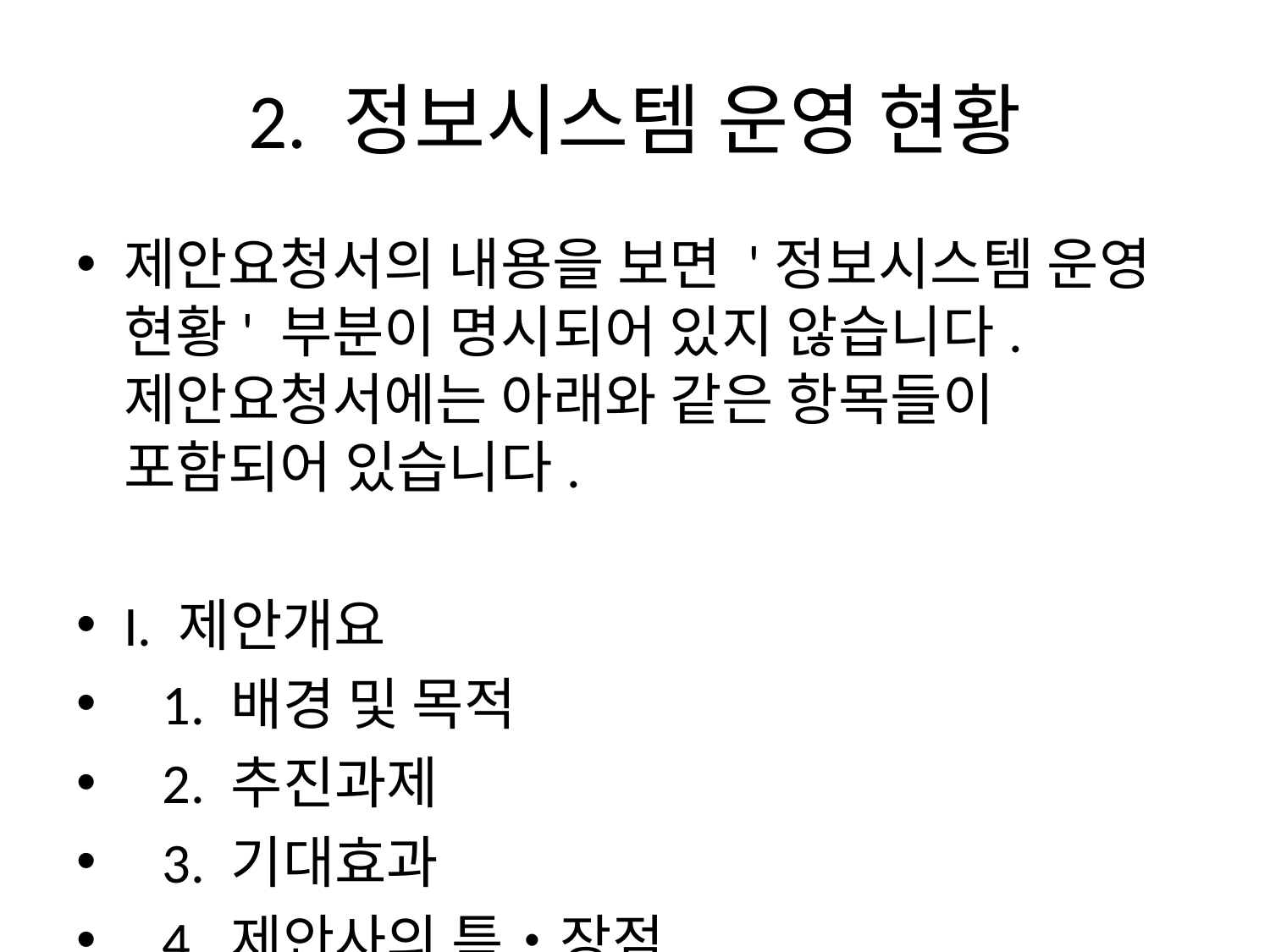

# 2. 정보시스템 운영 현황
제안요청서의 내용을 보면 '정보시스템 운영 현황' 부분이 명시되어 있지 않습니다. 제안요청서에는 아래와 같은 항목들이 포함되어 있습니다.

I. 제안개요
   1. 배경 및 목적
   2. 추진과제
   3. 기대효과
   4. 제안사의 특‧장점

II. 사업추진 방안
   1. 추진전략
   2. 적용기술
   3. 개발방법론

III. 기술 및 기능부문
   1. 시스템 구성도
   2. 추진과제별 기술 및 기능
   3. 성능 및 품질

IV. 사업관리부문
   1. 추진일정계획

따라서 주어진 제안요청서 목차에는 '정보시스템 운영 현황'에 대한 별도 항목이 포함되어 있지 않습니다. 이 부분에 대해서는 제안요청 사항을 확인하고 필요하다면 발주처에 문의해 보시는 것이 좋겠습니다.